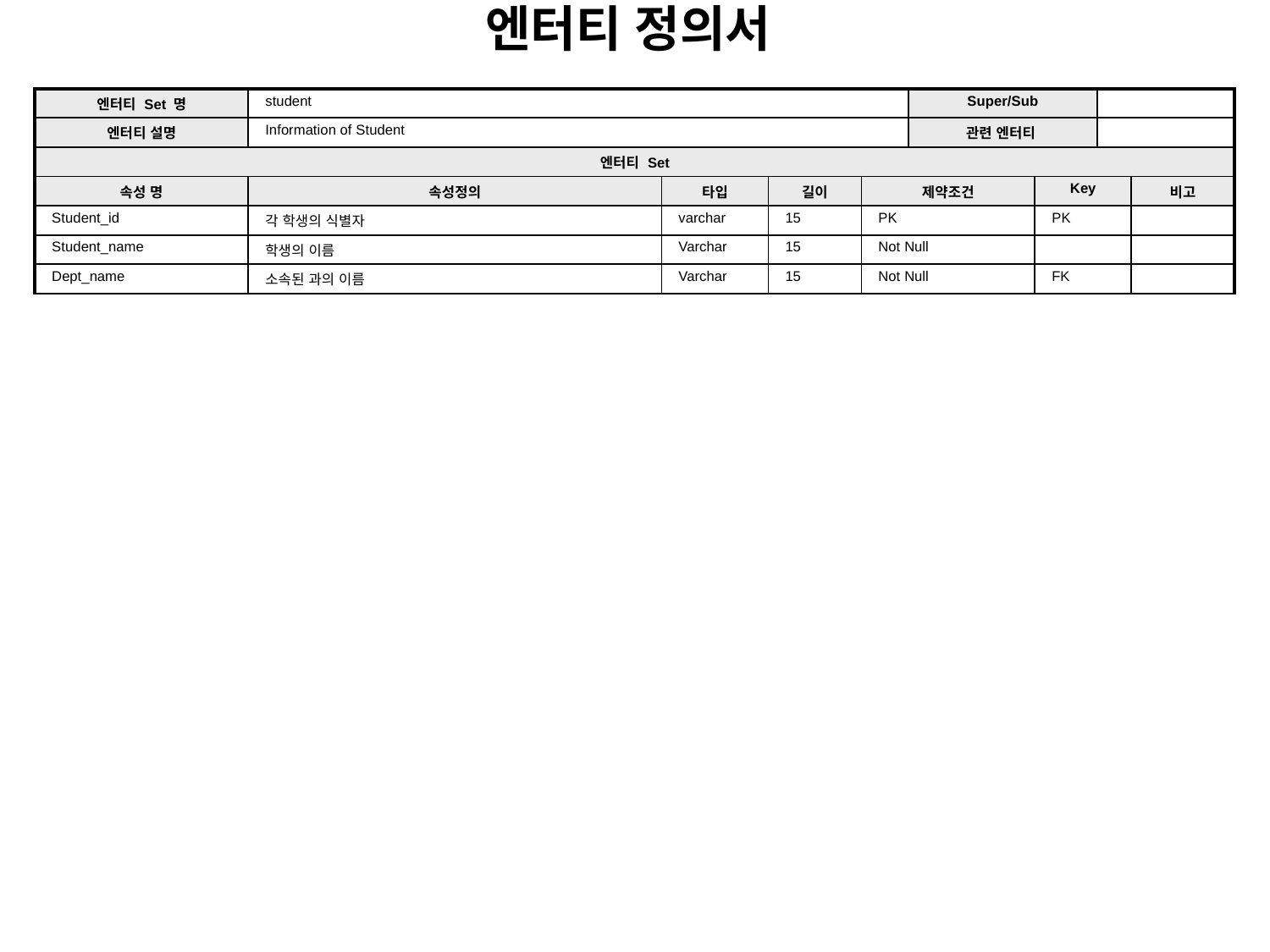

엔터티 정의서
| 엔터티 Set 명 | student |  |  |  | Super/Sub |  |  |  |
| --- | --- | --- | --- | --- | --- | --- | --- | --- |
| 엔터티 설명 | Information of Student |  |  |  | 관련 엔터티 |  |  |  |
| 엔터티 Set |  |  |  |  |  |  |  |  |
| 속성 명 | 속성정의 | 타입 | 길이 | 제약조건 |  | Key |  | 비고 |
| Student\_id | 각 학생의 식별자 | varchar | 15 | PK |  | PK |  |  |
| Student\_name | 학생의 이름 | Varchar | 15 | Not Null |  |  |  |  |
| Dept\_name | 소속된 과의 이름 | Varchar | 15 | Not Null |  | FK |  |  |